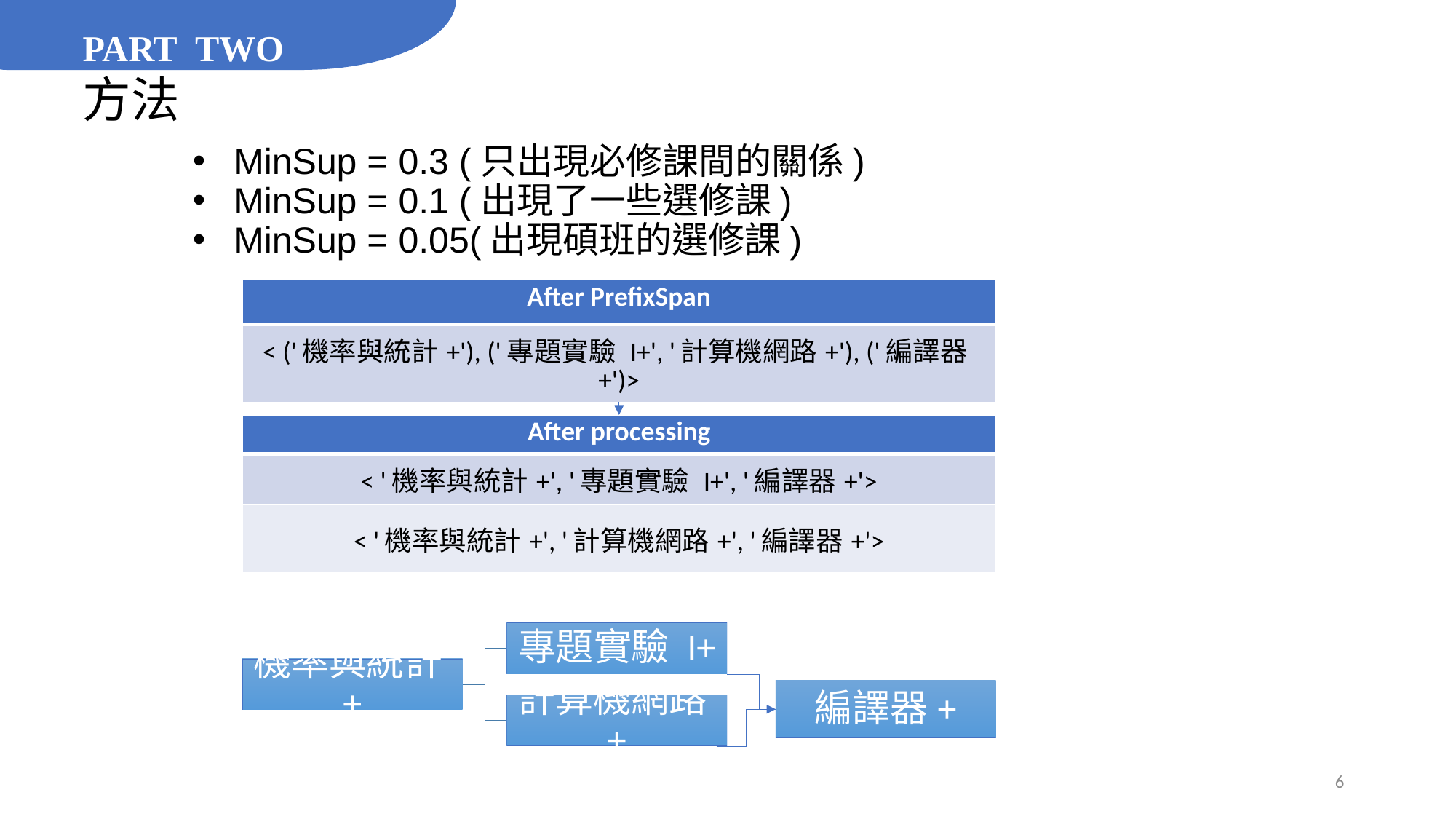

PART  TWO
方法

MinSup = 0.3 (只出現必修課間的關係)
MinSup = 0.1 (出現了一些選修課)
MinSup = 0.05(出現碩班的選修課)

| After PrefixSpan |
| --- |
| < ('機率與統計+'), ('專題實驗 I+', '計算機網路+'), ('編譯器+')> |
| After processing |
| --- |
| < '機率與統計+', '專題實驗 I+', '編譯器+'> |
| < '機率與統計+', '計算機網路+', '編譯器+'> |
機率與統計+
專題實驗 I+
計算機網路+

編譯器+
6